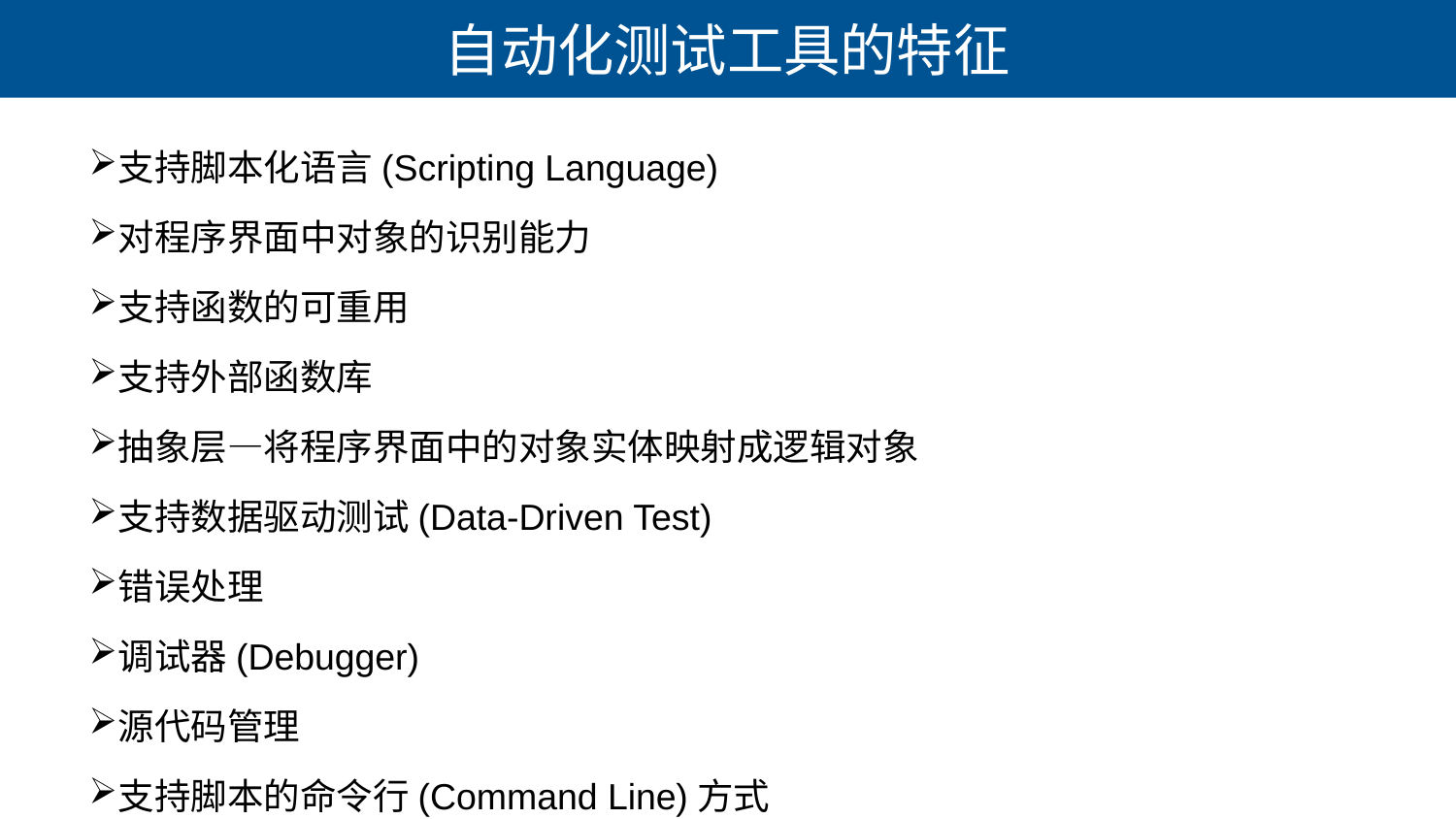

# 自动化测试工具的特征
支持脚本化语言(Scripting Language)
对程序界面中对象的识别能力
支持函数的可重用
支持外部函数库
抽象层—将程序界面中的对象实体映射成逻辑对象
支持数据驱动测试(Data-Driven Test)
错误处理
调试器(Debugger)
源代码管理
支持脚本的命令行(Command Line)方式